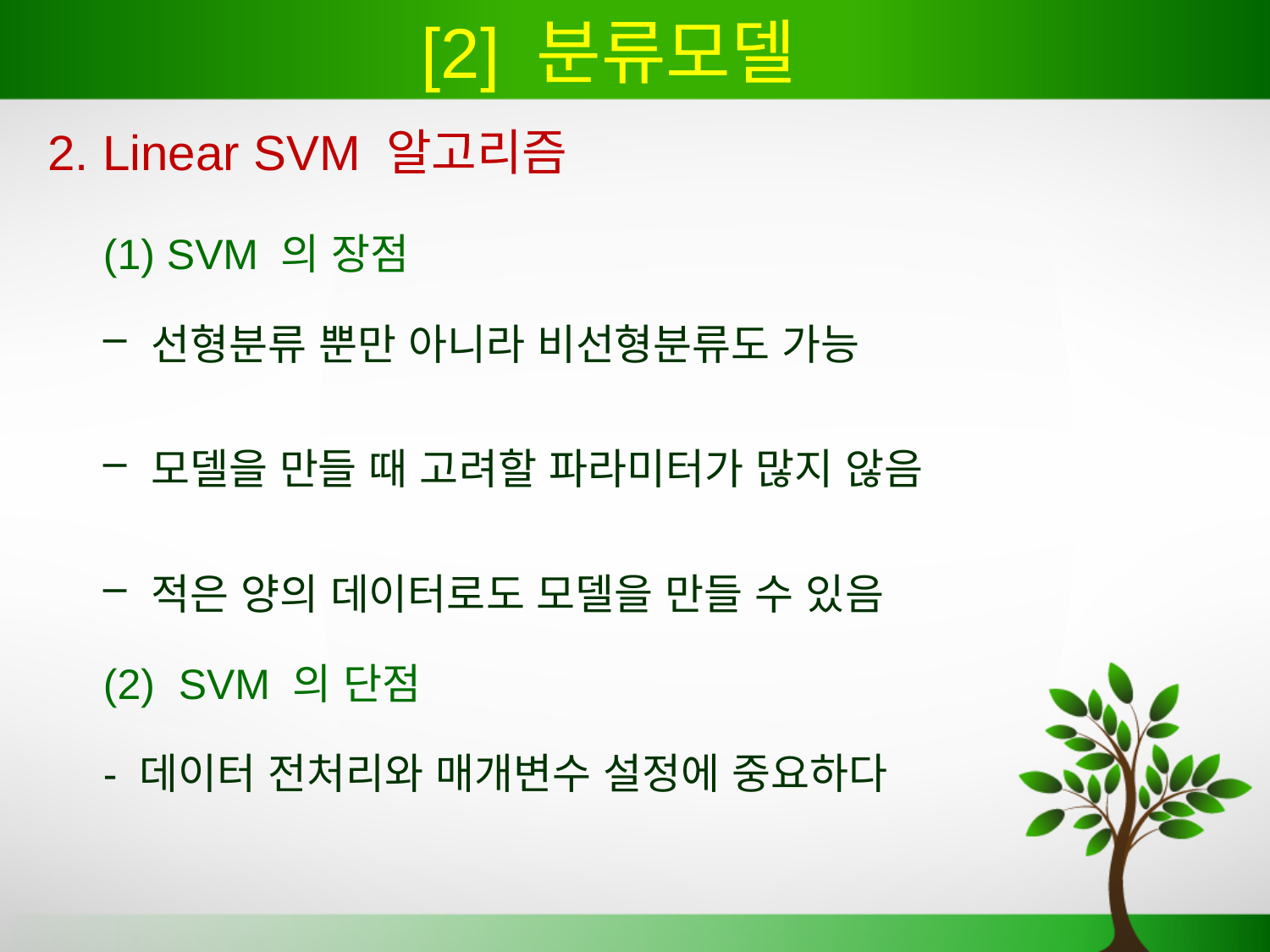

# [2] 분류모델
2. Linear SVM 알고리즘

(1) SVM 의 장점

선형분류 뿐만 아니라 비선형분류도 가능

모델을 만들 때 고려할 파라미터가 많지 않음

적은 양의 데이터로도 모델을 만들 수 있음

(2)  SVM 의 단점

- 데이터 전처리와 매개변수 설정에 중요하다